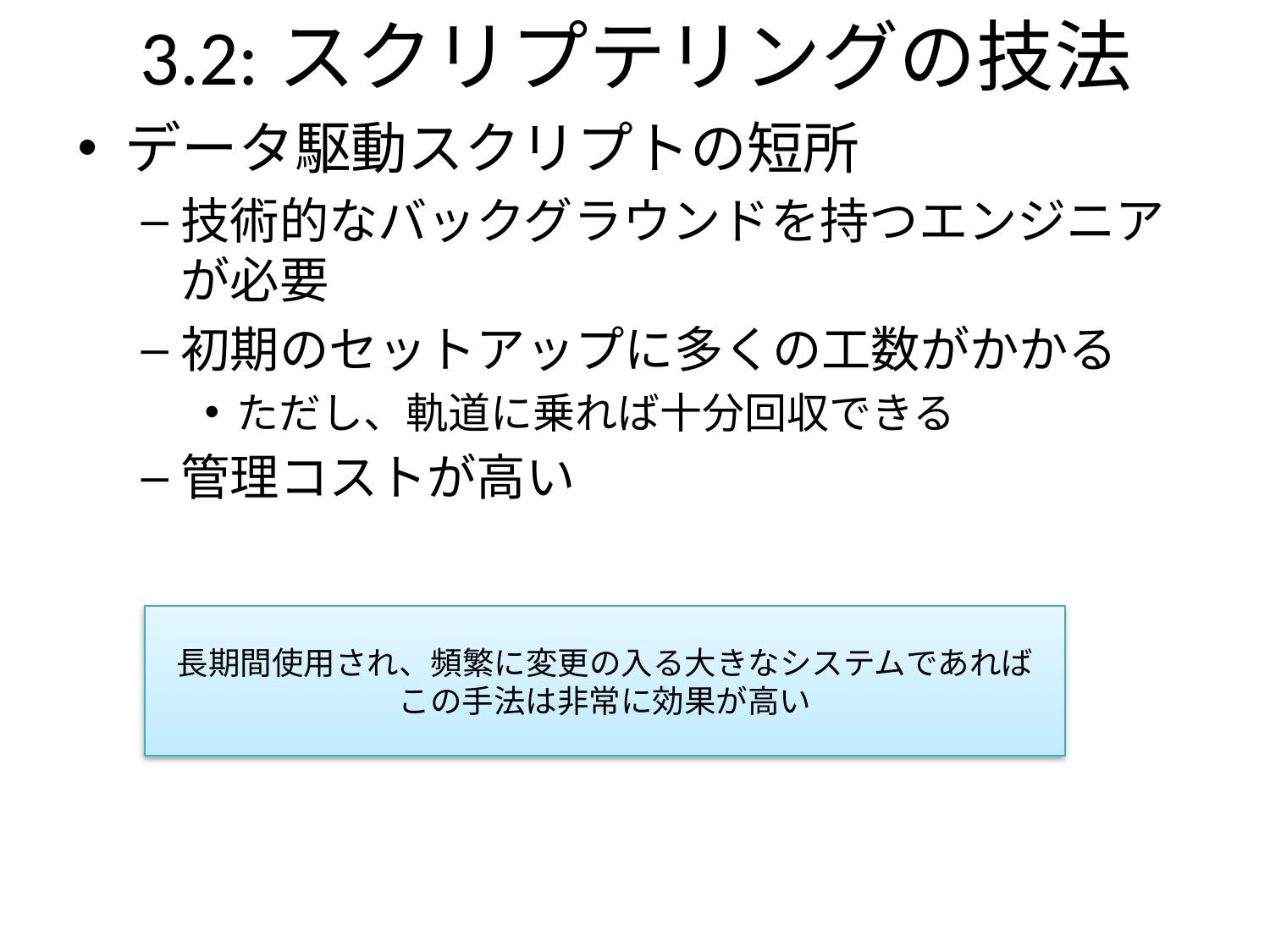

3.2:スクリプテリングの技法
データ駆動スクリプトの短所
技術的なバックグラウンドを持つエンジニアが必要
初期のセットアップに多くの工数がかかる
ただし、軌道に乗れば十分回収できる
管理コストが高い

長期間使用され、頻繁に変更の入る大きなシステムであれば
この手法は非常に効果が高い